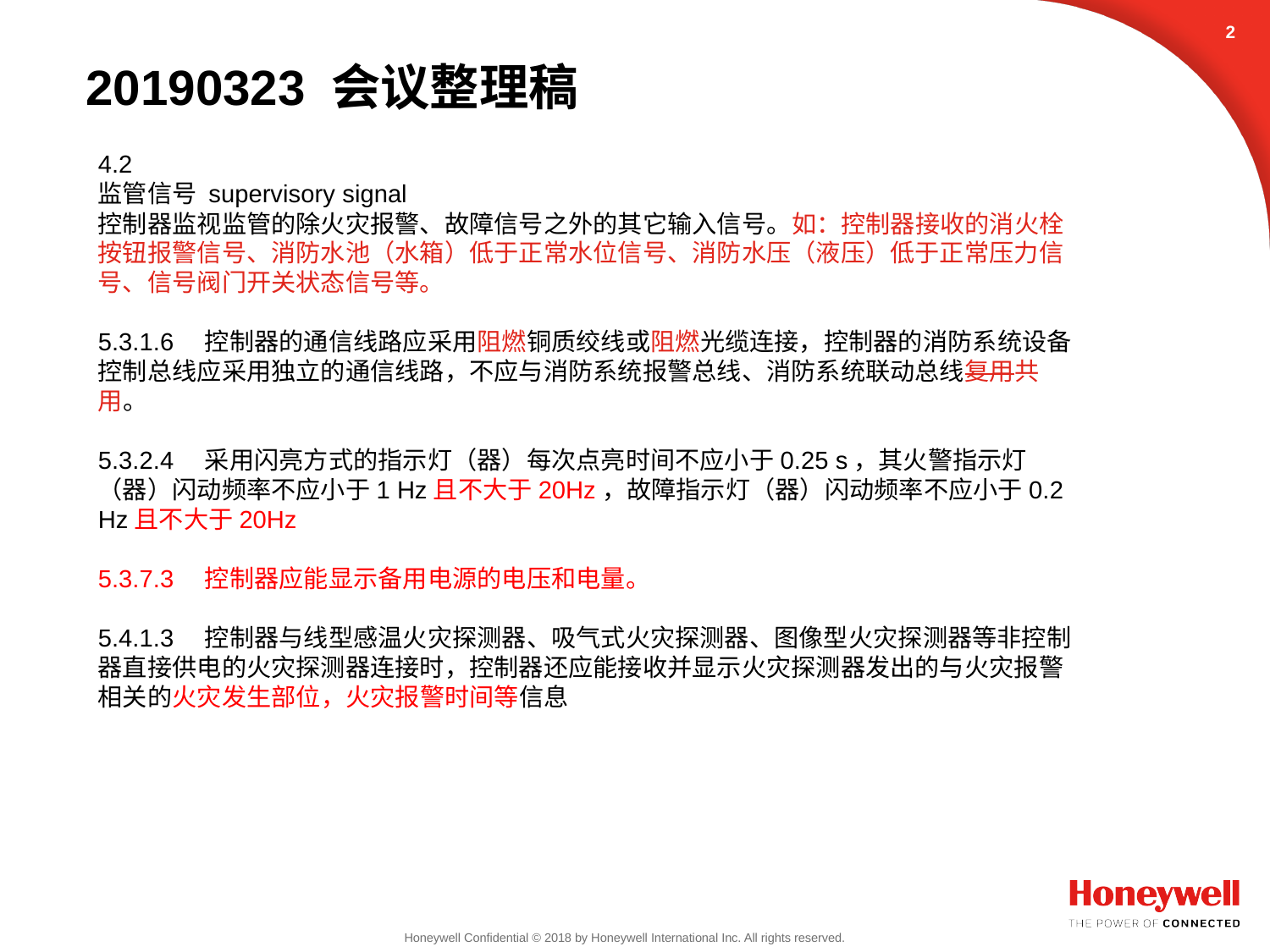

2
# 20190323 会议整理稿

4.2
监管信号 supervisory signal
控制器监视监管的除火灾报警、故障信号之外的其它输入信号。如：控制器接收的消火栓按钮报警信号、消防水池（水箱）低于正常水位信号、消防水压（液压）低于正常压力信号、信号阀门开关状态信号等。

5.3.1.6　控制器的通信线路应采用阻燃铜质绞线或阻燃光缆连接，控制器的消防系统设备控制总线应采用独立的通信线路，不应与消防系统报警总线、消防系统联动总线复用共用。

5.3.2.4　采用闪亮方式的指示灯（器）每次点亮时间不应小于0.25 s，其火警指示灯（器）闪动频率不应小于1 Hz且不大于20Hz，故障指示灯（器）闪动频率不应小于0.2 Hz且不大于20Hz

5.3.7.3　控制器应能显示备用电源的电压和电量。

5.4.1.3　控制器与线型感温火灾探测器、吸气式火灾探测器、图像型火灾探测器等非控制器直接供电的火灾探测器连接时，控制器还应能接收并显示火灾探测器发出的与火灾报警相关的火灾发生部位，火灾报警时间等信息